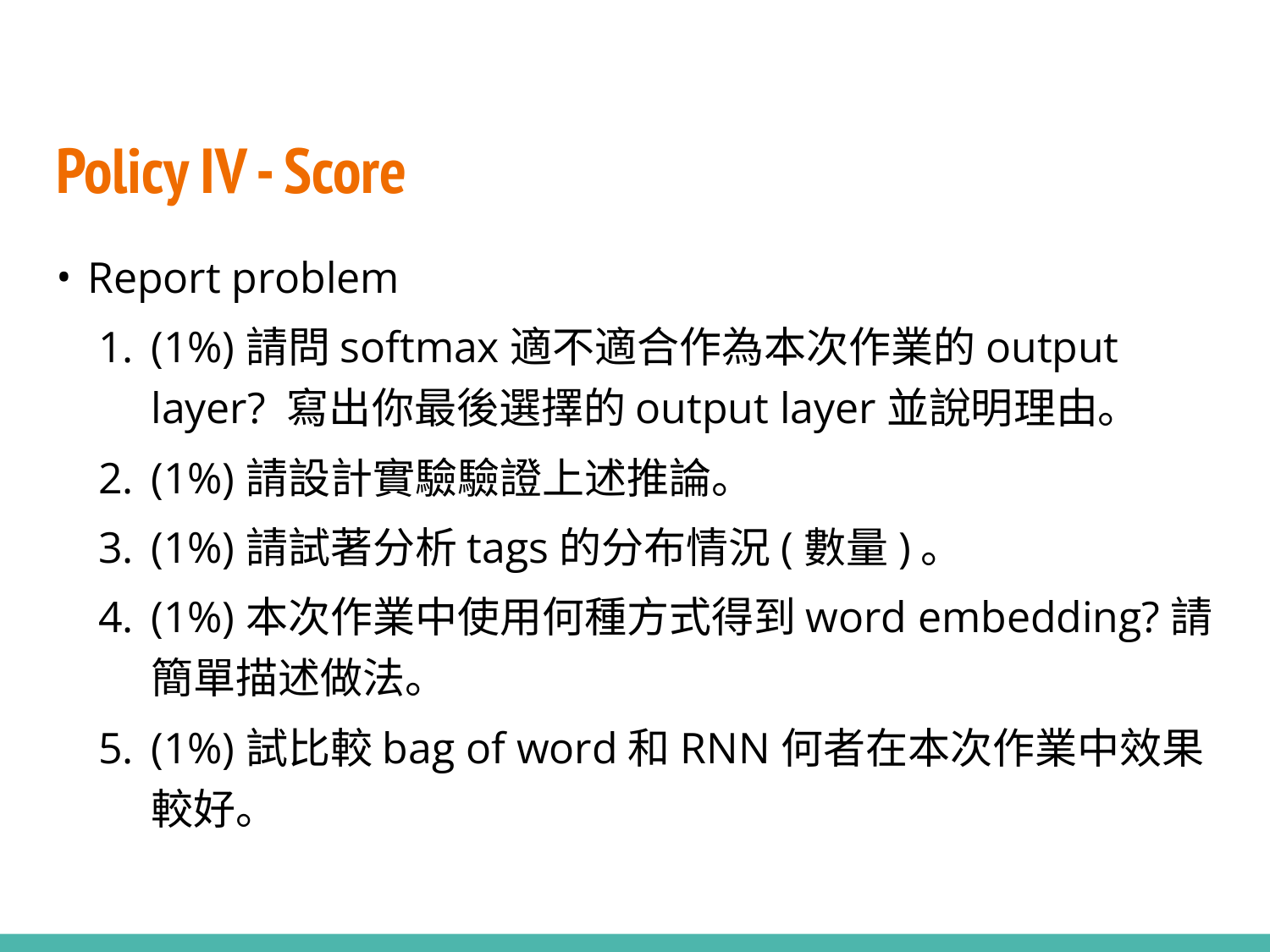

# Policy IV - Score
Report problem
(1%)請問softmax適不適合作為本次作業的output layer? 寫出你最後選擇的output layer並說明理由。
(1%)請設計實驗驗證上述推論。
(1%)請試著分析tags的分布情況(數量)。
(1%)本次作業中使用何種方式得到word embedding?請簡單描述做法。
(1%)試比較bag of word和RNN何者在本次作業中效果較好。